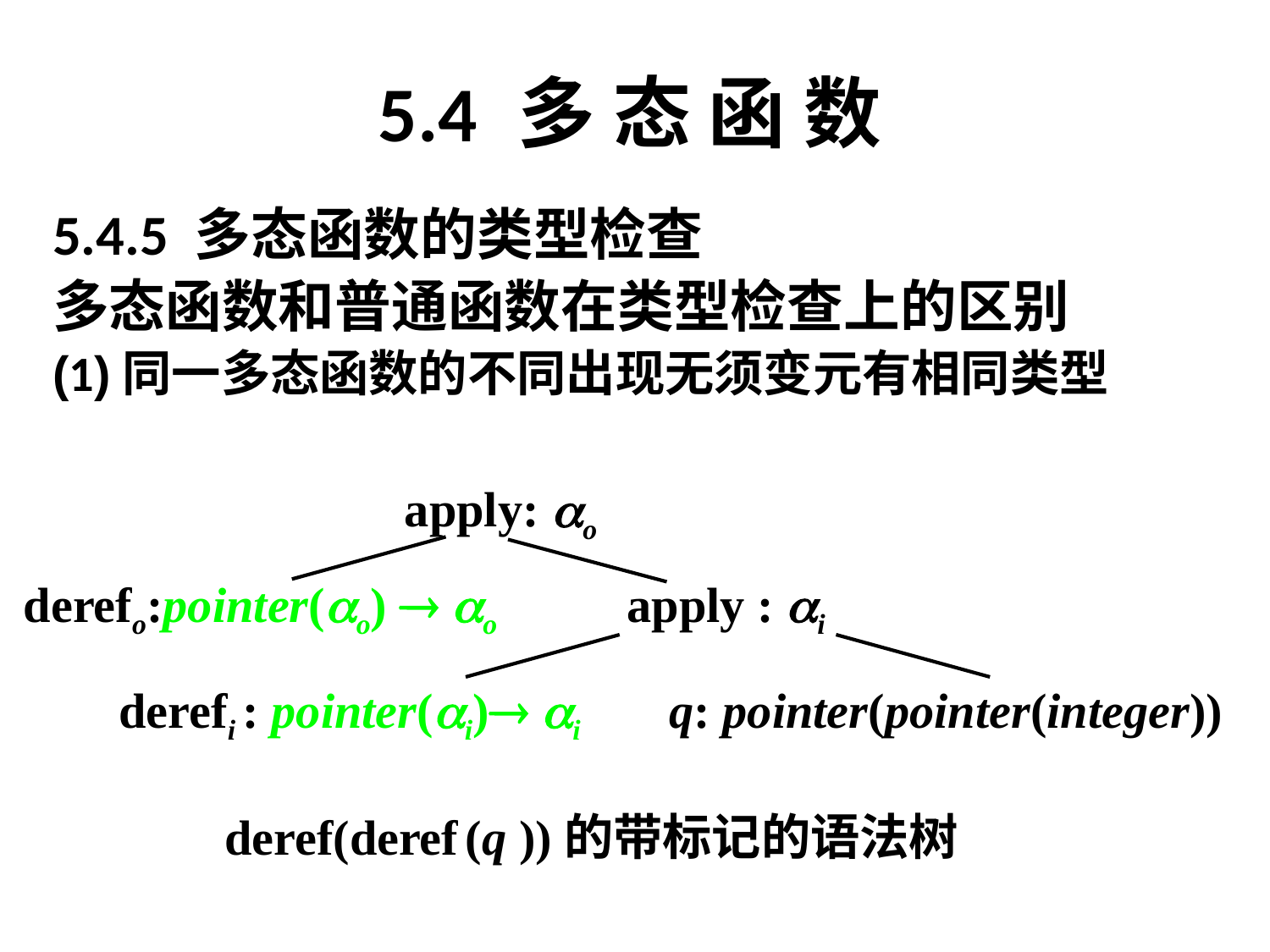

# 5.4 多 态 函 数
5.4.5 多态函数的类型检查
多态函数和普通函数在类型检查上的区别
(1)同一多态函数的不同出现无须变元有相同类型
apply: αo

derefo:pointer(αo) → αo
apply : αi

derefi : pointer(αi)→ αi
q: pointer(pointer(integer))
deref(deref (q ))的带标记的语法树